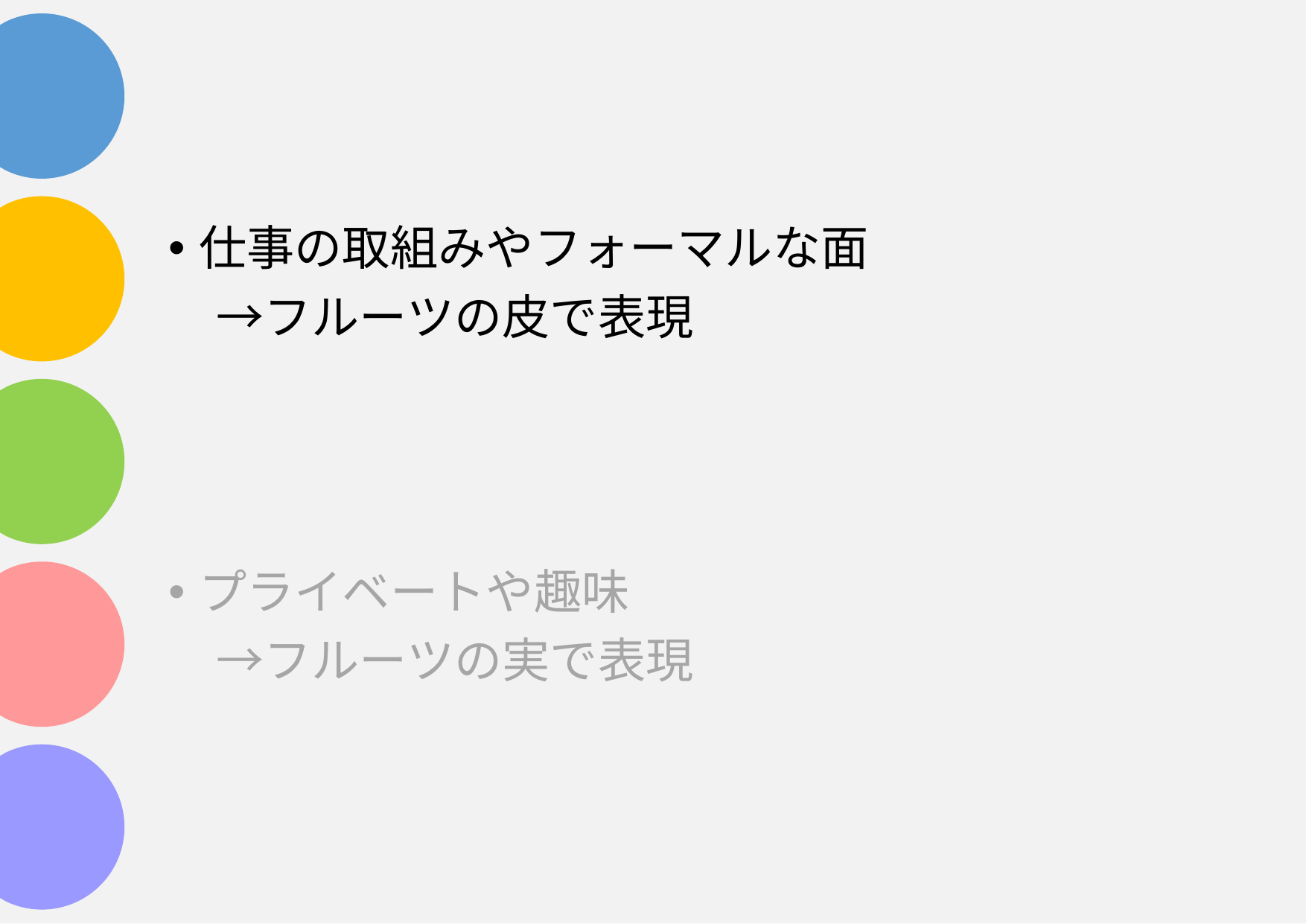

仕事の取組みやフォーマルな面
　→フルーツの皮で表現

プライベートや趣味
　→フルーツの実で表現